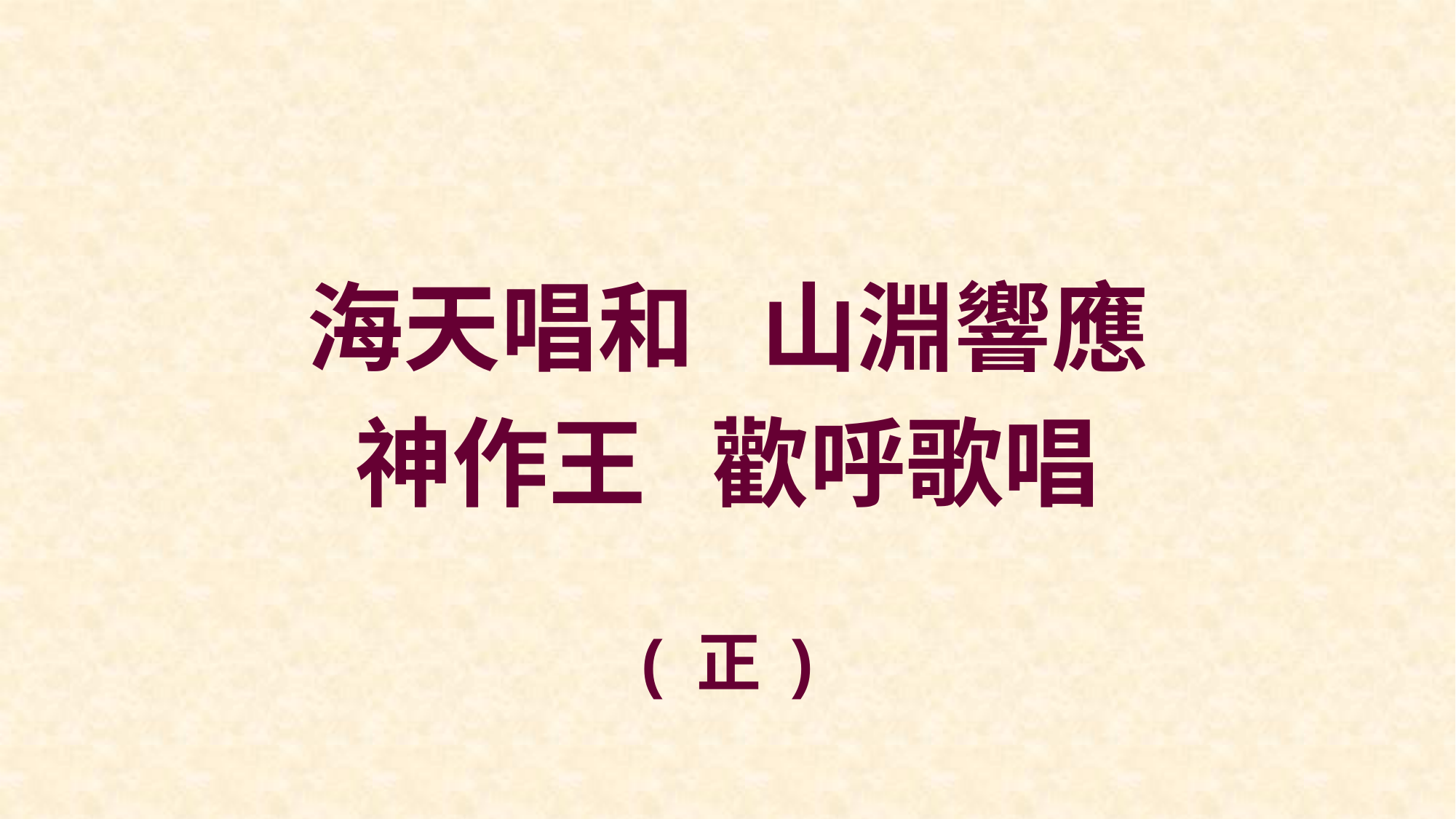

海天唱和   山淵響應
神作王   歡呼歌唱
( 正 )